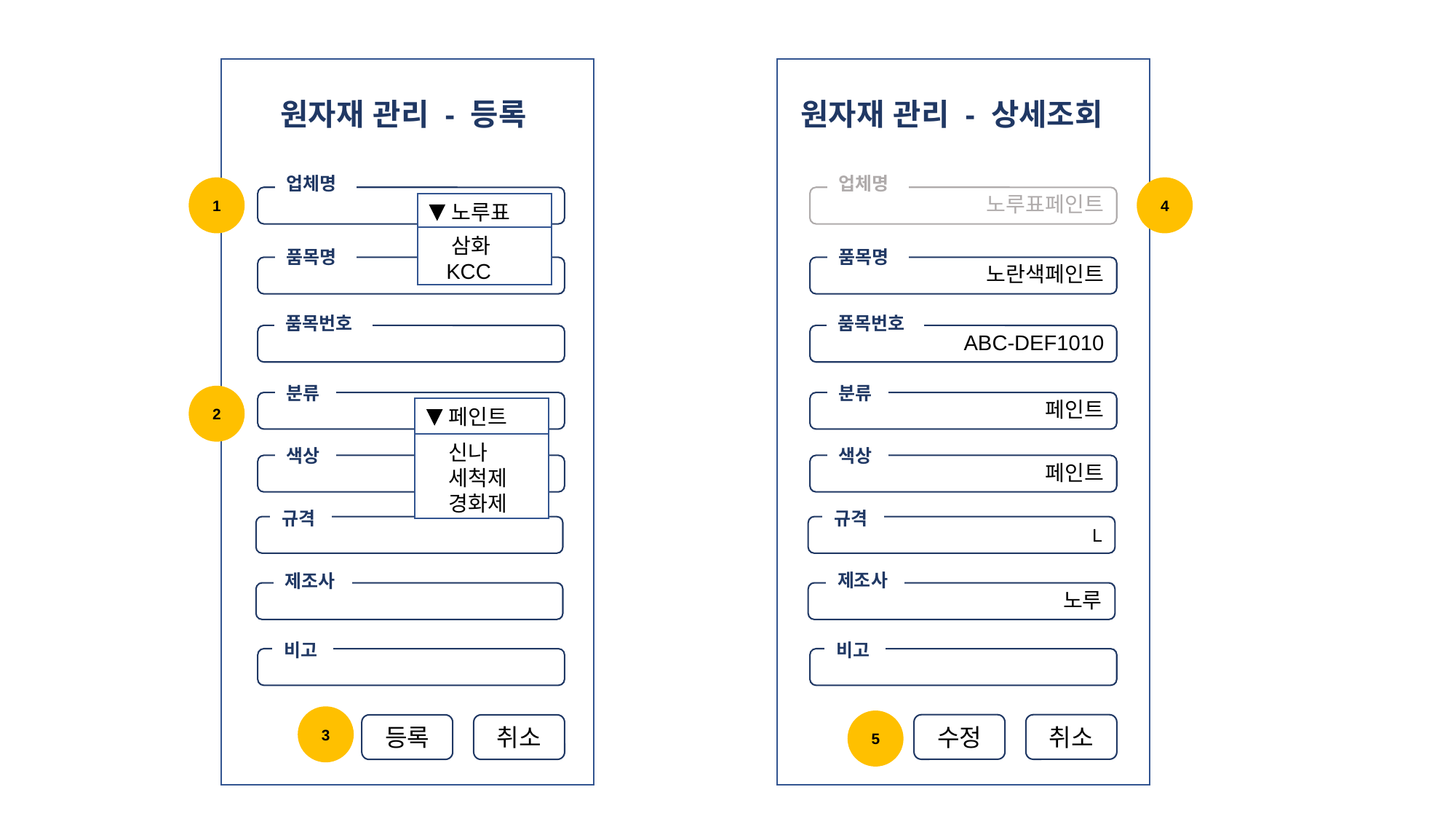

원자재 관리 - 등록
원자재 관리 - 상세조회
업체명
업체명
1
4

노루표페인트
   노루표

   삼화
   KCC
품목명
품목명

노란색페인트
품목번호
품목번호

ABC-DEF1010
분류
분류
2

페인트
   페인트

   신나
   세척제
   경화제
색상
색상

페인트
규격
규격

L
제조사
제조사

노루
비고
비고

3
5
수정
취소
등록
취소